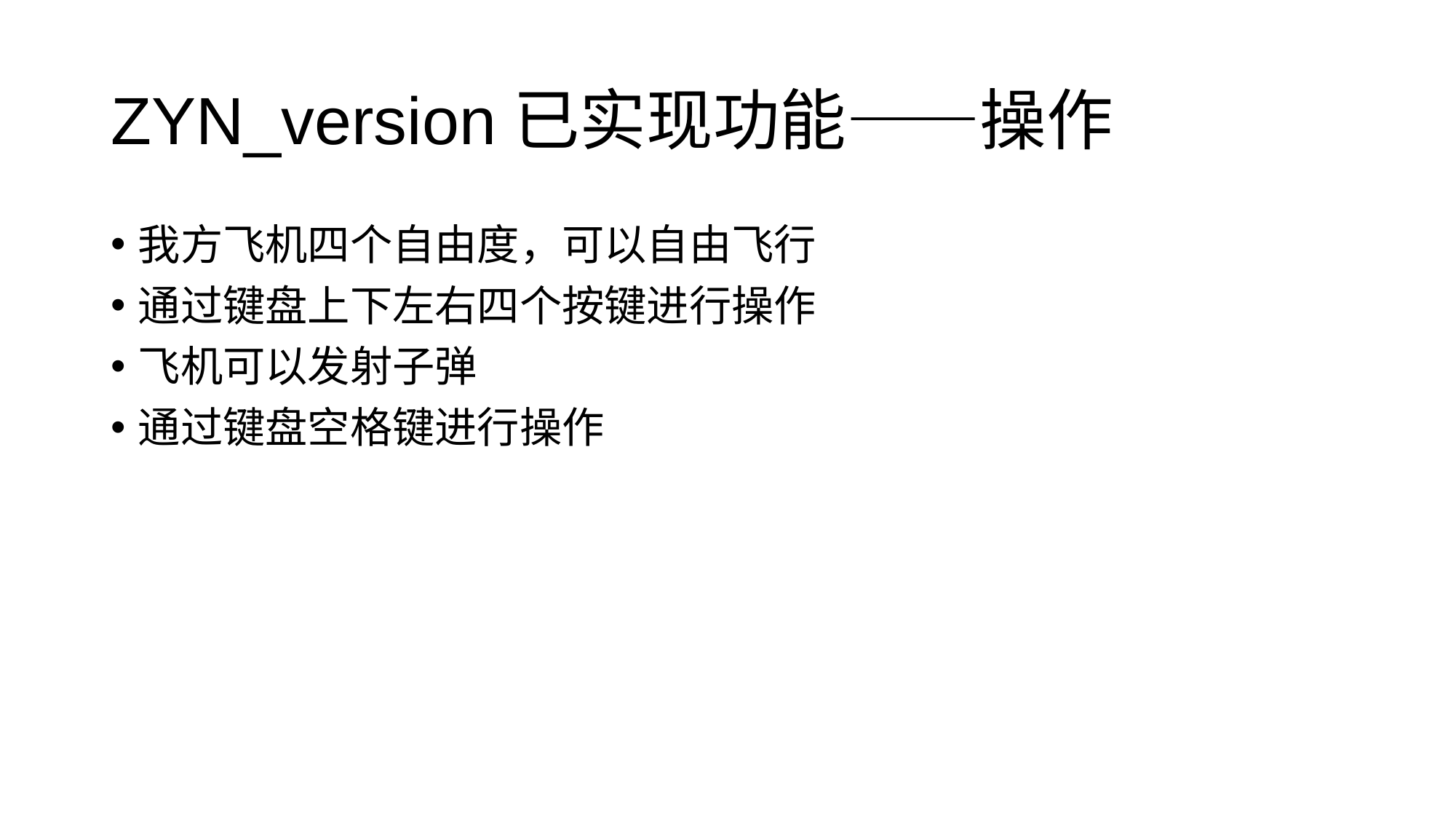

# ZYN_version已实现功能——操作
我方飞机四个自由度，可以自由飞行
通过键盘上下左右四个按键进行操作
飞机可以发射子弹
通过键盘空格键进行操作